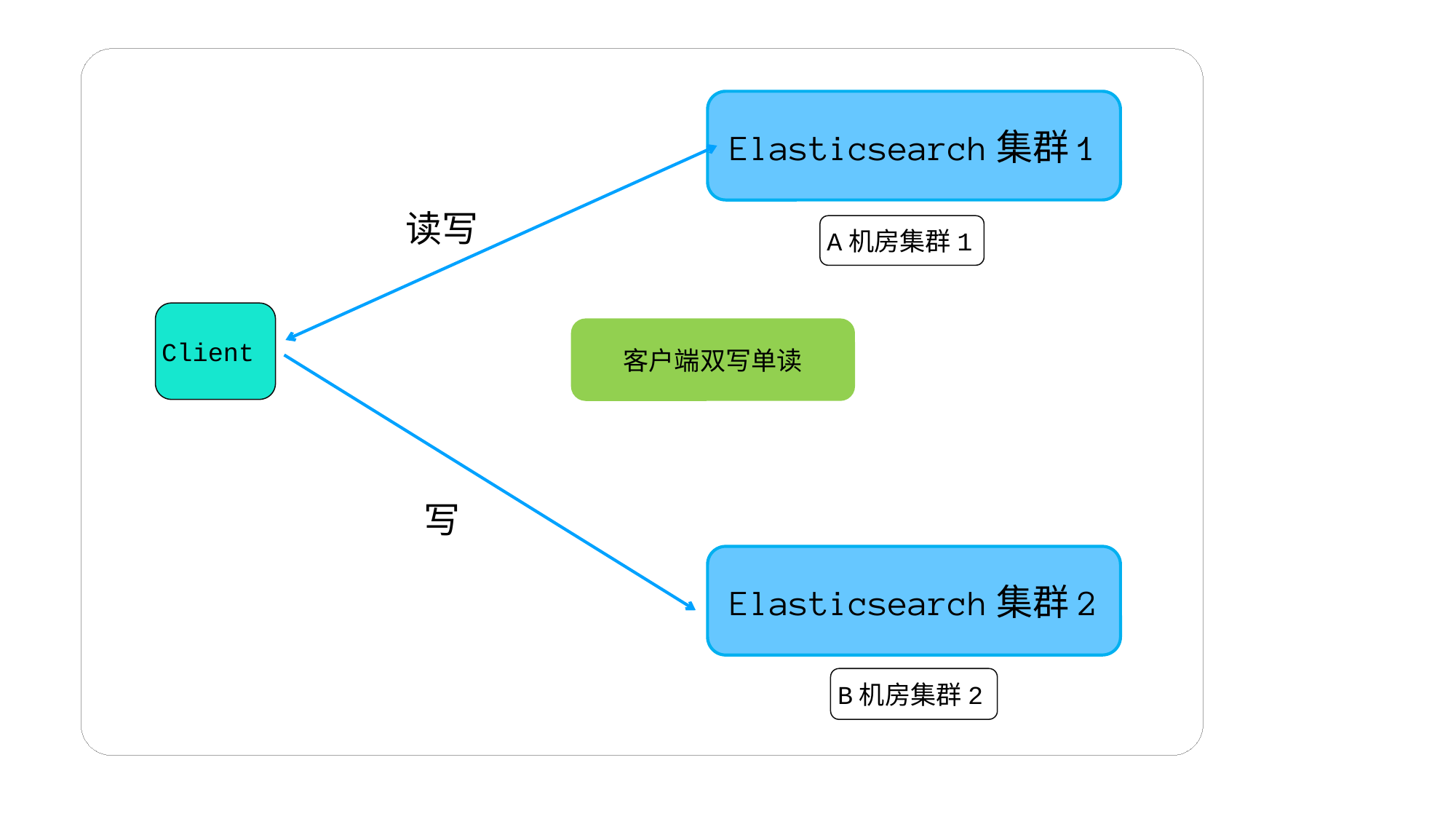

Elasticsearch集群1
读写

A机房集群1

Client

客户端双写单读
写

Elasticsearch集群2

B机房集群2